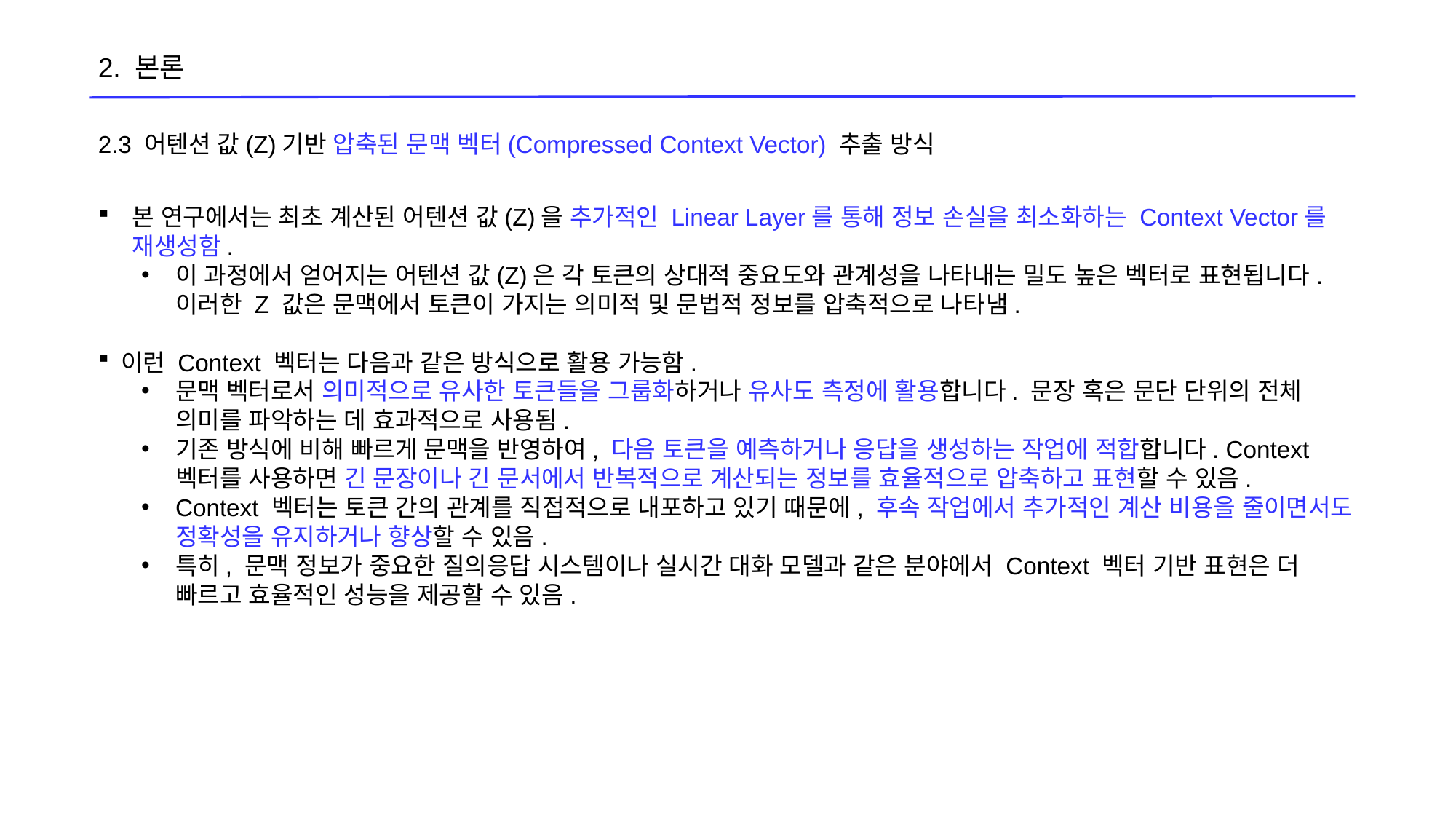

2. 본론
2.3 어텐션 값(Z)기반 압축된 문맥 벡터(Compressed Context Vector) 추출 방식

본 연구에서는 최초 계산된 어텐션 값(Z)을 추가적인 Linear Layer를 통해 정보 손실을 최소화하는 Context Vector를 재생성함.
이 과정에서 얻어지는 어텐션 값(Z)은 각 토큰의 상대적 중요도와 관계성을 나타내는 밀도 높은 벡터로 표현됩니다. 이러한 Z 값은 문맥에서 토큰이 가지는 의미적 및 문법적 정보를 압축적으로 나타냄.

이런 Context 벡터는 다음과 같은 방식으로 활용 가능함.
문맥 벡터로서 의미적으로 유사한 토큰들을 그룹화하거나 유사도 측정에 활용합니다. 문장 혹은 문단 단위의 전체 의미를 파악하는 데 효과적으로 사용됨.
기존 방식에 비해 빠르게 문맥을 반영하여, 다음 토큰을 예측하거나 응답을 생성하는 작업에 적합합니다. Context 벡터를 사용하면 긴 문장이나 긴 문서에서 반복적으로 계산되는 정보를 효율적으로 압축하고 표현할 수 있음.
Context 벡터는 토큰 간의 관계를 직접적으로 내포하고 있기 때문에, 후속 작업에서 추가적인 계산 비용을 줄이면서도 정확성을 유지하거나 향상할 수 있음.
특히, 문맥 정보가 중요한 질의응답 시스템이나 실시간 대화 모델과 같은 분야에서 Context 벡터 기반 표현은 더 빠르고 효율적인 성능을 제공할 수 있음.